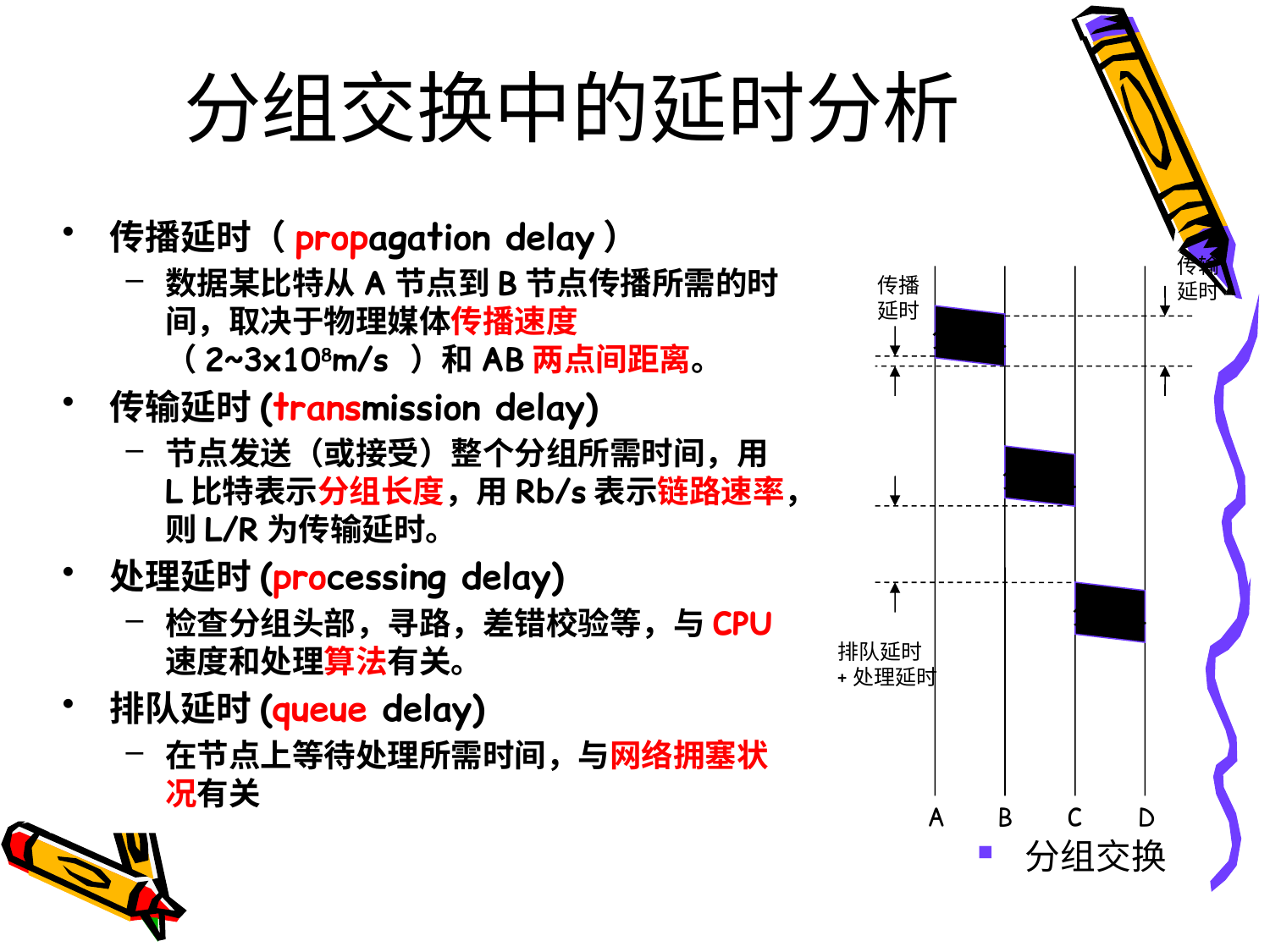

# 分组交换中的延时分析
传播延时（propagation delay）
数据某比特从A节点到B节点传播所需的时间，取决于物理媒体传播速度（2~3x108m/s ）和AB两点间距离。
传输延时(transmission delay)
节点发送（或接受）整个分组所需时间，用L比特表示分组长度，用Rb/s表示链路速率，则L/R为传输延时。
处理延时(processing delay)
检查分组头部，寻路，差错校验等，与CPU速度和处理算法有关。
排队延时(queue delay)
在节点上等待处理所需时间，与网络拥塞状况有关
传输延时
传播延时

分组1

分组1

分组1

排队延时+处理延时
A
B
C
D
分组交换